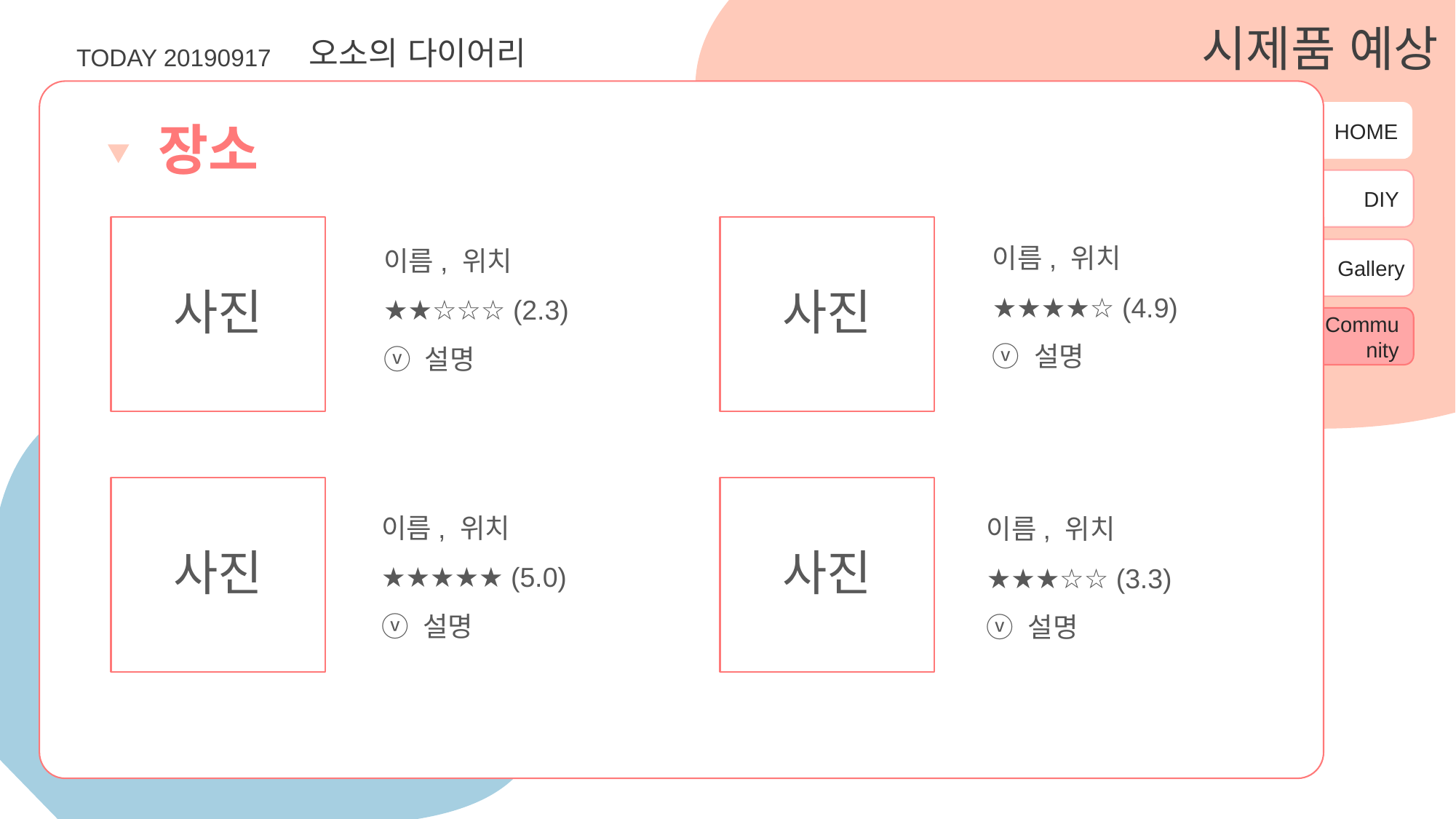

시제품 예상
오소의 다이어리
TODAY 20190917

HOME
장소

DIY
사진
사진
이름, 위치
★★★★☆ (4.9)
ⓥ 설명
이름, 위치
★★☆☆☆ (2.3)
ⓥ 설명
Gallery
Community

사진
사진
이름, 위치
★★★★★ (5.0)
ⓥ 설명
이름, 위치
★★★☆☆ (3.3)
ⓥ 설명